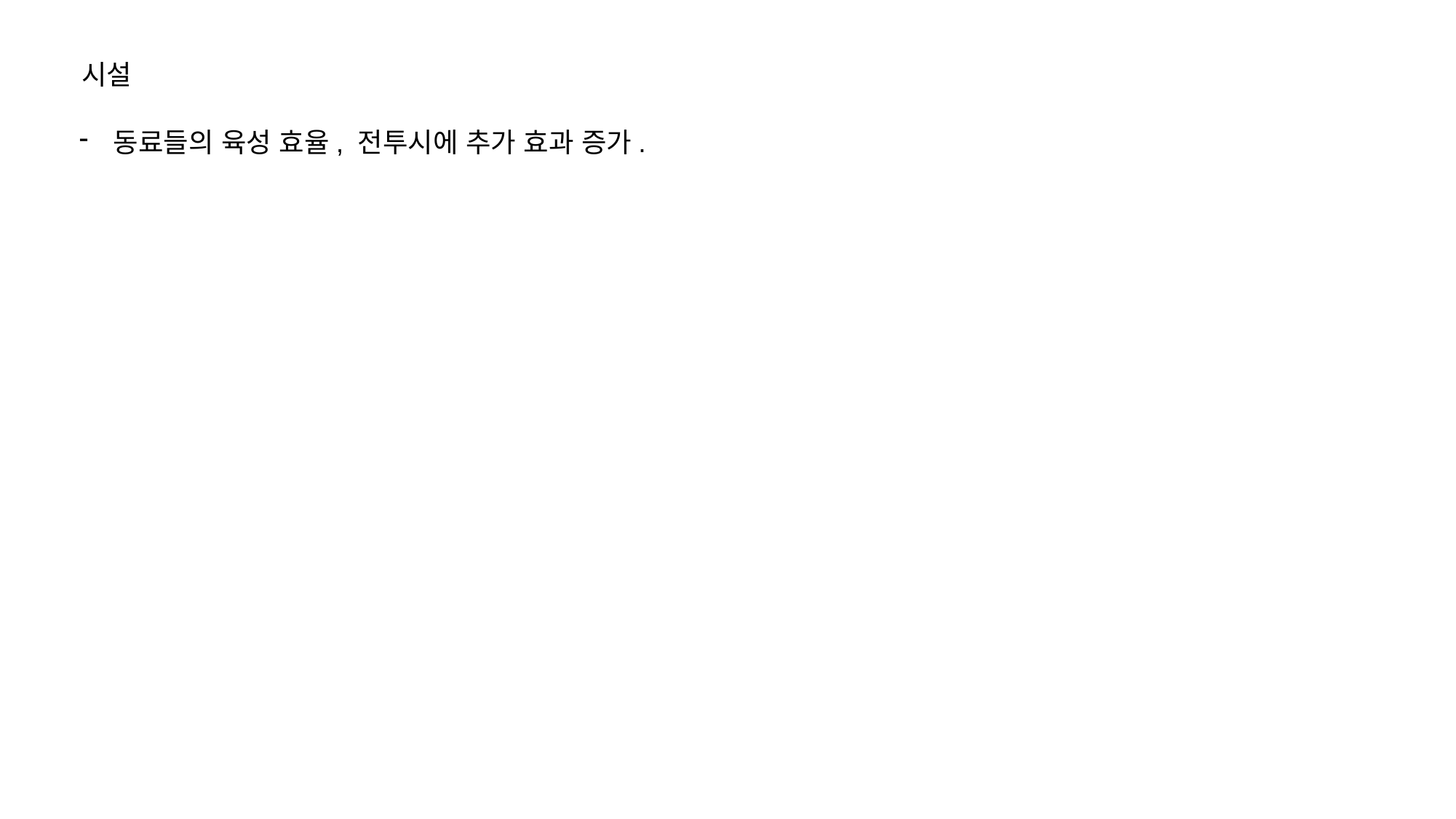

시설
동료들의 육성 효율, 전투시에 추가 효과 증가.